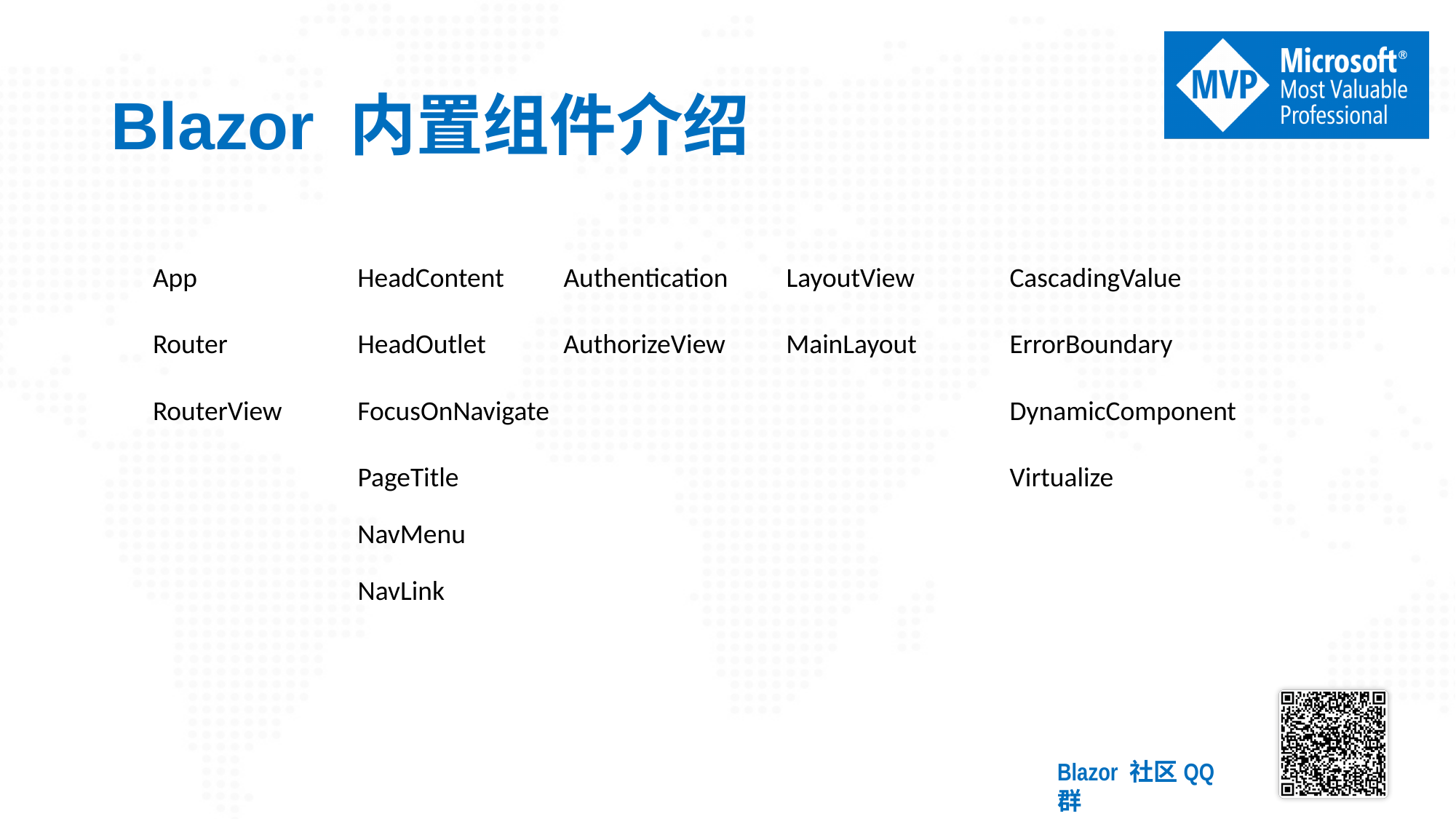

# Blazor 内置组件介绍
App
HeadContent
Authentication
LayoutView
CascadingValue
Router
HeadOutlet
AuthorizeView
MainLayout
ErrorBoundary
RouterView
FocusOnNavigate
DynamicComponent
Virtualize
PageTitle
NavMenu
NavLink